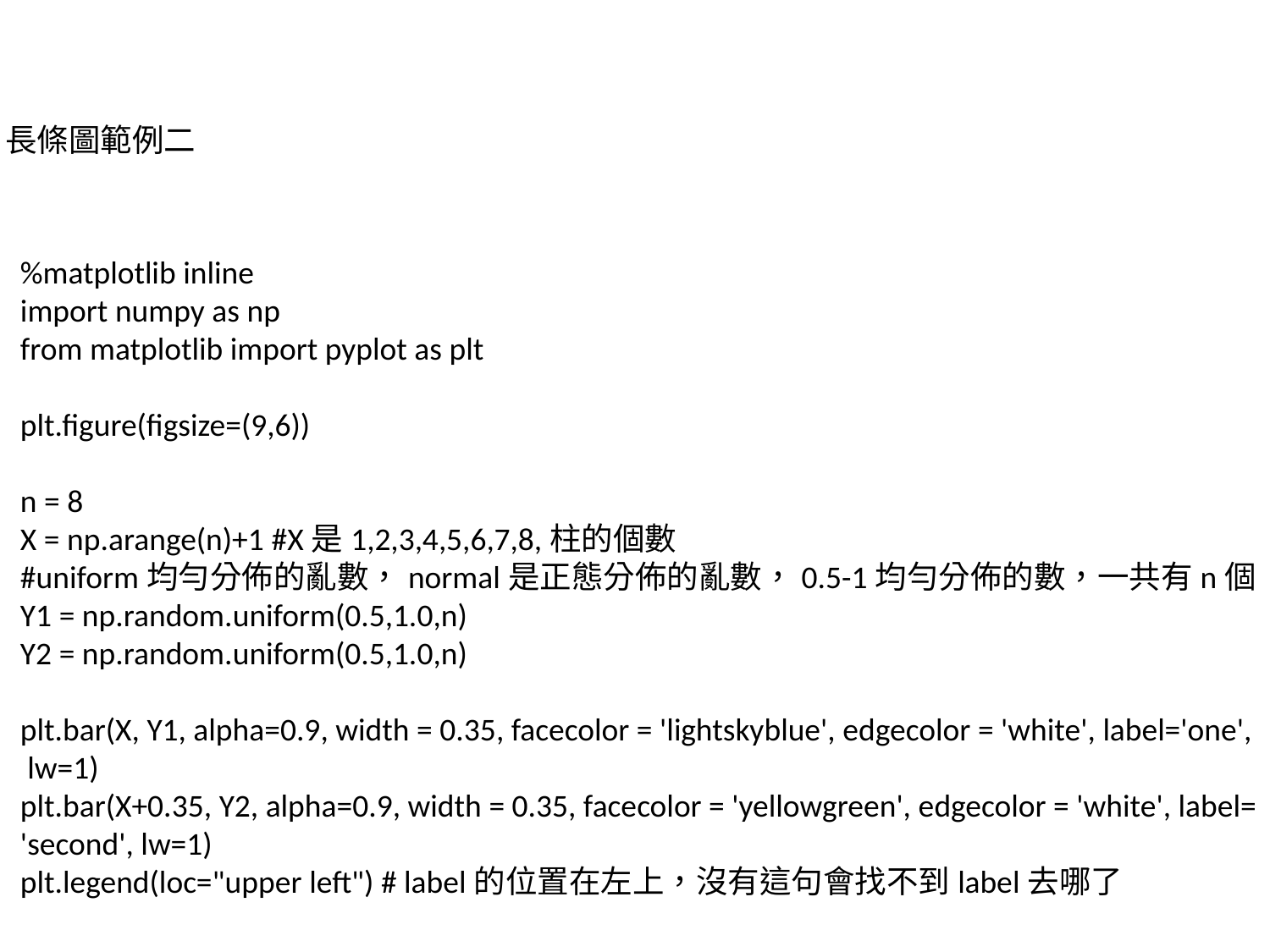

長條圖範例二
%matplotlib inline
import numpy as np
from matplotlib import pyplot as plt
plt.figure(figsize=(9,6))
n = 8
X = np.arange(n)+1 #X是1,2,3,4,5,6,7,8,柱的個數
#uniform均勻分佈的亂數，normal是正態分佈的亂數，0.5-1均勻分佈的數，一共有n個
Y1 = np.random.uniform(0.5,1.0,n)
Y2 = np.random.uniform(0.5,1.0,n)
plt.bar(X, Y1, alpha=0.9, width = 0.35, facecolor = 'lightskyblue', edgecolor = 'white', label='one',
 lw=1)
plt.bar(X+0.35, Y2, alpha=0.9, width = 0.35, facecolor = 'yellowgreen', edgecolor = 'white', label=
'second', lw=1)
plt.legend(loc="upper left") # label的位置在左上，沒有這句會找不到label去哪了